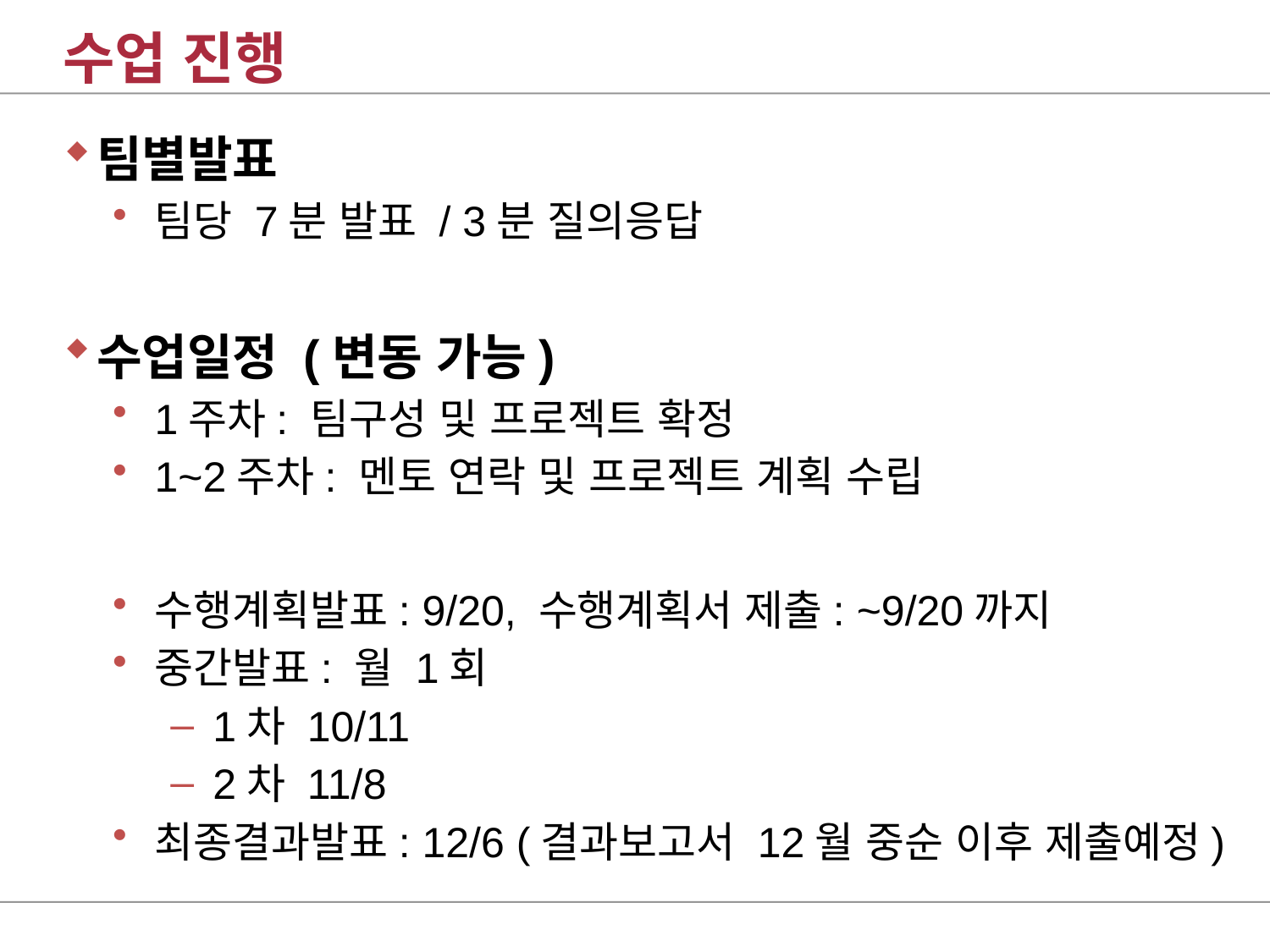

# 수업 진행
팀별발표
팀당 7분 발표 / 3분 질의응답

수업일정 (변동 가능)
1주차: 팀구성 및 프로젝트 확정
1~2주차: 멘토 연락 및 프로젝트 계획 수립

수행계획발표: 9/20, 수행계획서 제출: ~9/20까지
중간발표: 월 1회
1차 10/11
2차 11/8
최종결과발표: 12/6 (결과보고서 12월 중순 이후 제출예정)